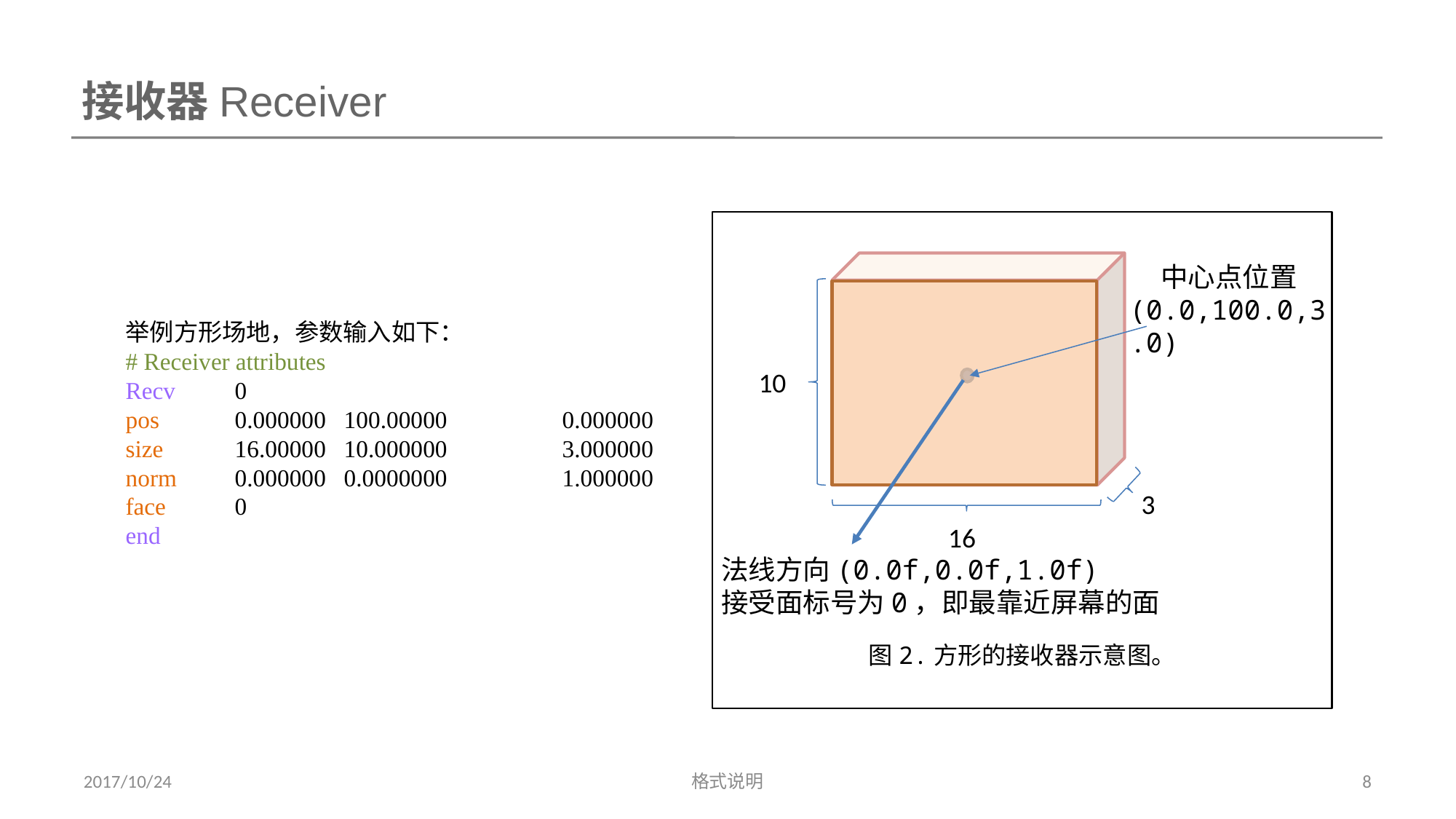

接收器Receiver

中心点位置
(0.0,100.0,3.0)

10

3
16
法线方向(0.0f,0.0f,1.0f)
接受面标号为0，即最靠近屏幕的面
图2.方形的接收器示意图。
举例方形场地，参数输入如下：
# Receiver attributes
Recv 	0
pos	0.000000 	100.00000 	0.000000
size	16.00000 	10.000000 	3.000000
norm	0.000000 	0.0000000		1.000000
face	0
end
2017/10/24
格式说明
8